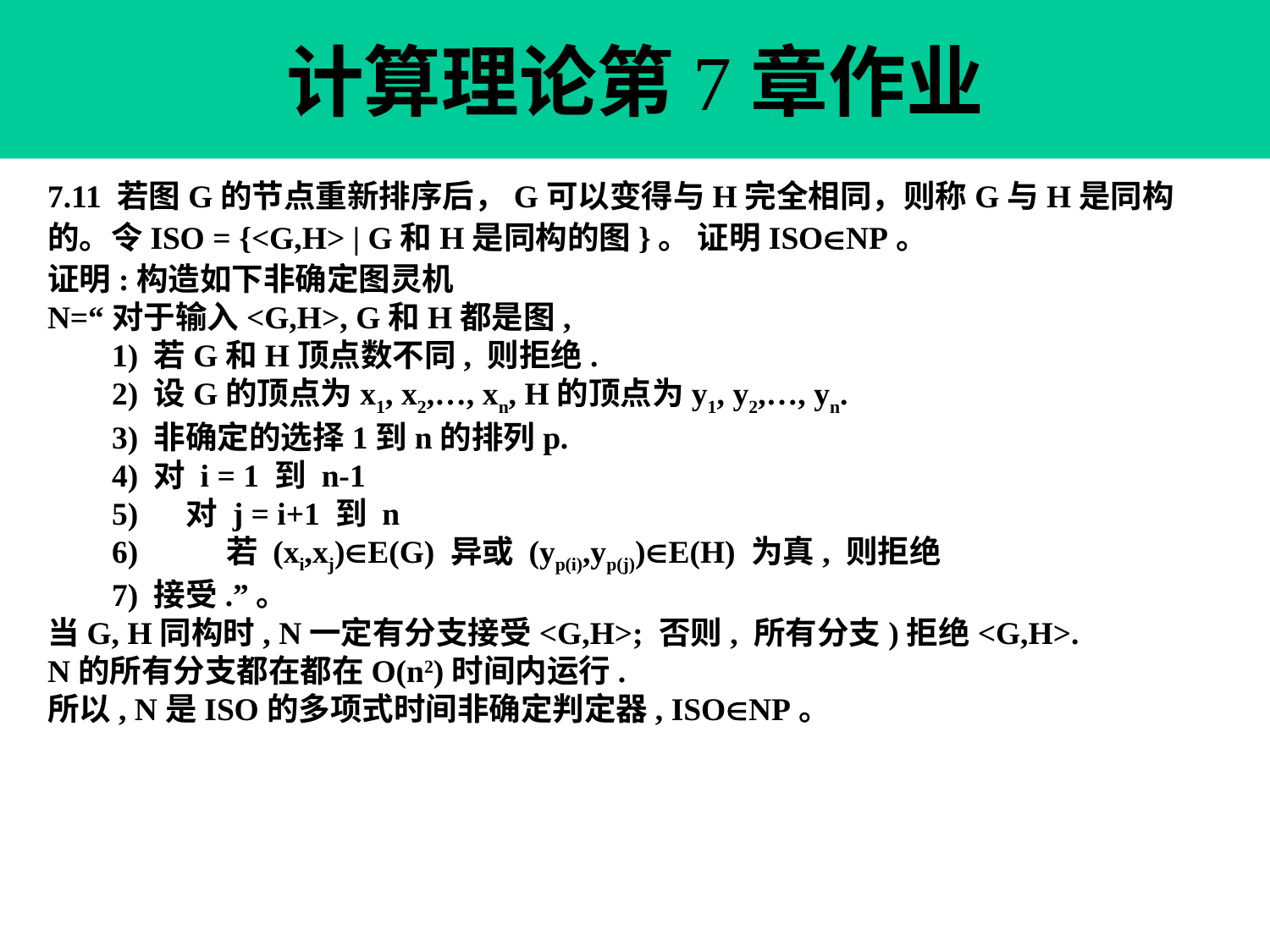

计算理论第7章作业

7.11 若图G的节点重新排序后，G可以变得与H完全相同，则称G与H是同构的。令ISO = {<G,H> | G和H是同构的图}。 证明ISO∈NP。
证明:构造如下非确定图灵机
N=“对于输入<G,H>, G和H都是图,
        1) 若G和H顶点数不同, 则拒绝.
        2) 设G的顶点为x1, x2,…, xn, H的顶点为y1, y2,…, yn.
        3) 非确定的选择1到n的排列p.
        4) 对 i = 1 到 n-1
        5)     对 j = i+1 到 n
        6)          若 (xi,xj)∈E(G) 异或 (yp(i),yp(j))∈E(H) 为真, 则拒绝
        7) 接受.”。
当G, H同构时, N一定有分支接受<G,H>; 否则, 所有分支)拒绝<G,H>.
N的所有分支都在都在O(n2)时间内运行.
所以, N是ISO的多项式时间非确定判定器, ISO∈NP。